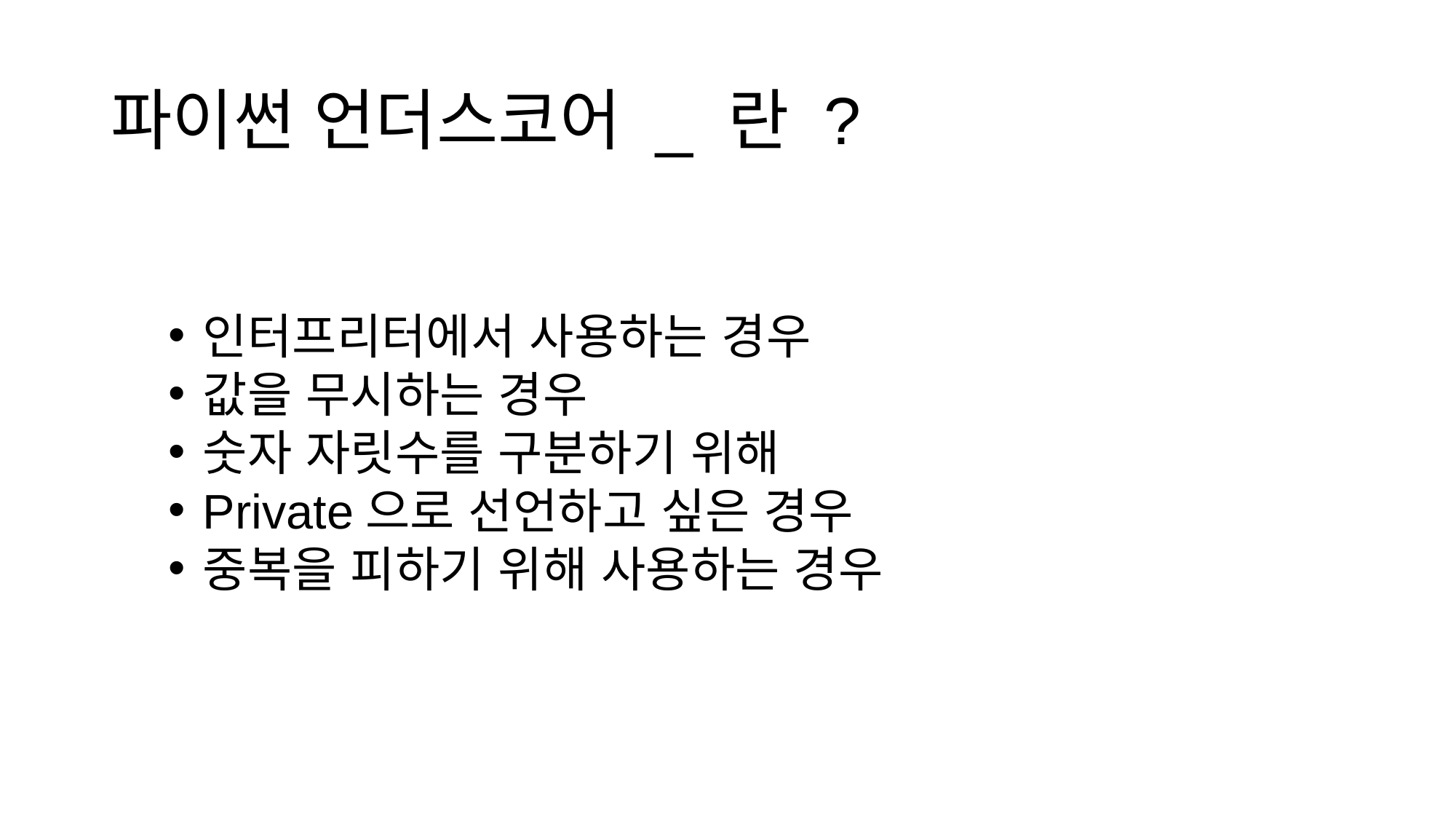

# 파이썬 언더스코어 _ 란 ?
인터프리터에서 사용하는 경우
값을 무시하는 경우
숫자 자릿수를 구분하기 위해
Private으로 선언하고 싶은 경우
중복을 피하기 위해 사용하는 경우